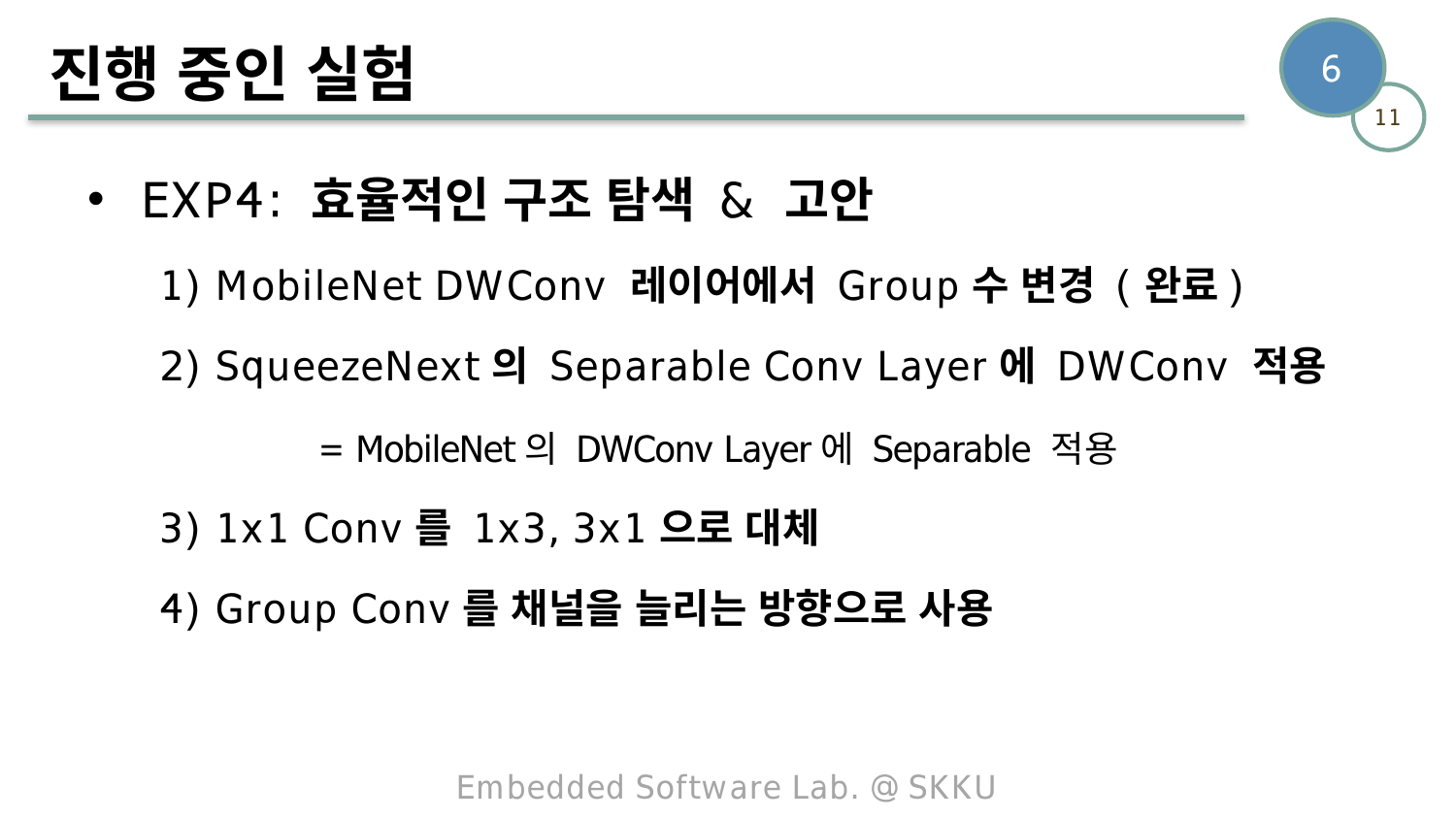

# 진행 중인 실험
EXP4: 효율적인 구조 탐색 & 고안
1) MobileNet DWConv 레이어에서 Group수 변경 (완료)
2) SqueezeNext의 Separable Conv Layer에 DWConv 적용
	 = MobileNet의 DWConv Layer에 Separable 적용
3) 1x1 Conv를 1x3, 3x1으로 대체
4) Group Conv를 채널을 늘리는 방향으로 사용